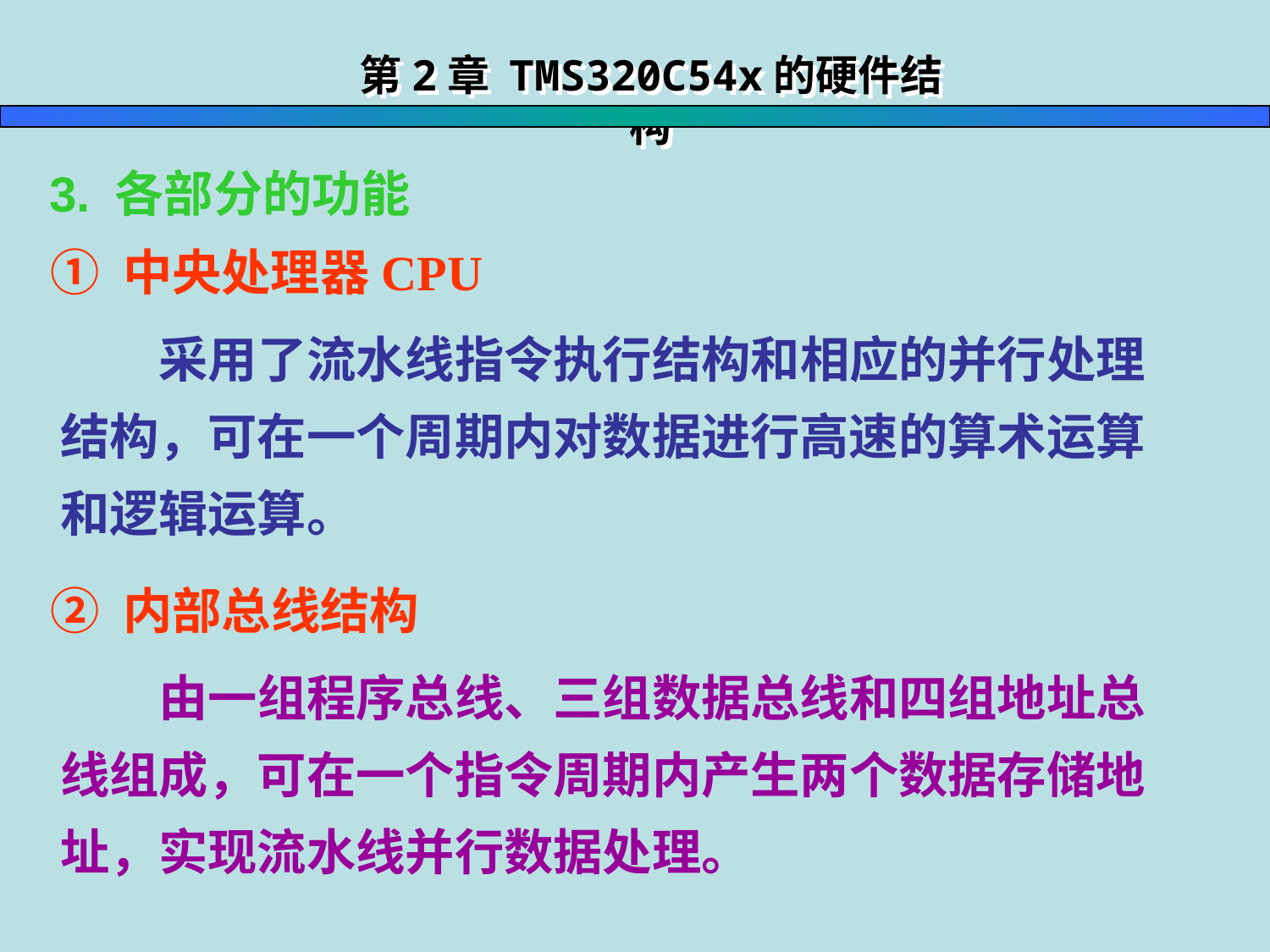

第2章 TMS320C54x的硬件结构

 3. 各部分的功能
    ① 中央处理器CPU
            采用了流水线指令执行结构和相应的并行处理结构，可在一个周期内对数据进行高速的算术运算和逻辑运算。
    ② 内部总线结构
            由一组程序总线、三组数据总线和四组地址总线组成，可在一个指令周期内产生两个数据存储地址，实现流水线并行数据处理。
6